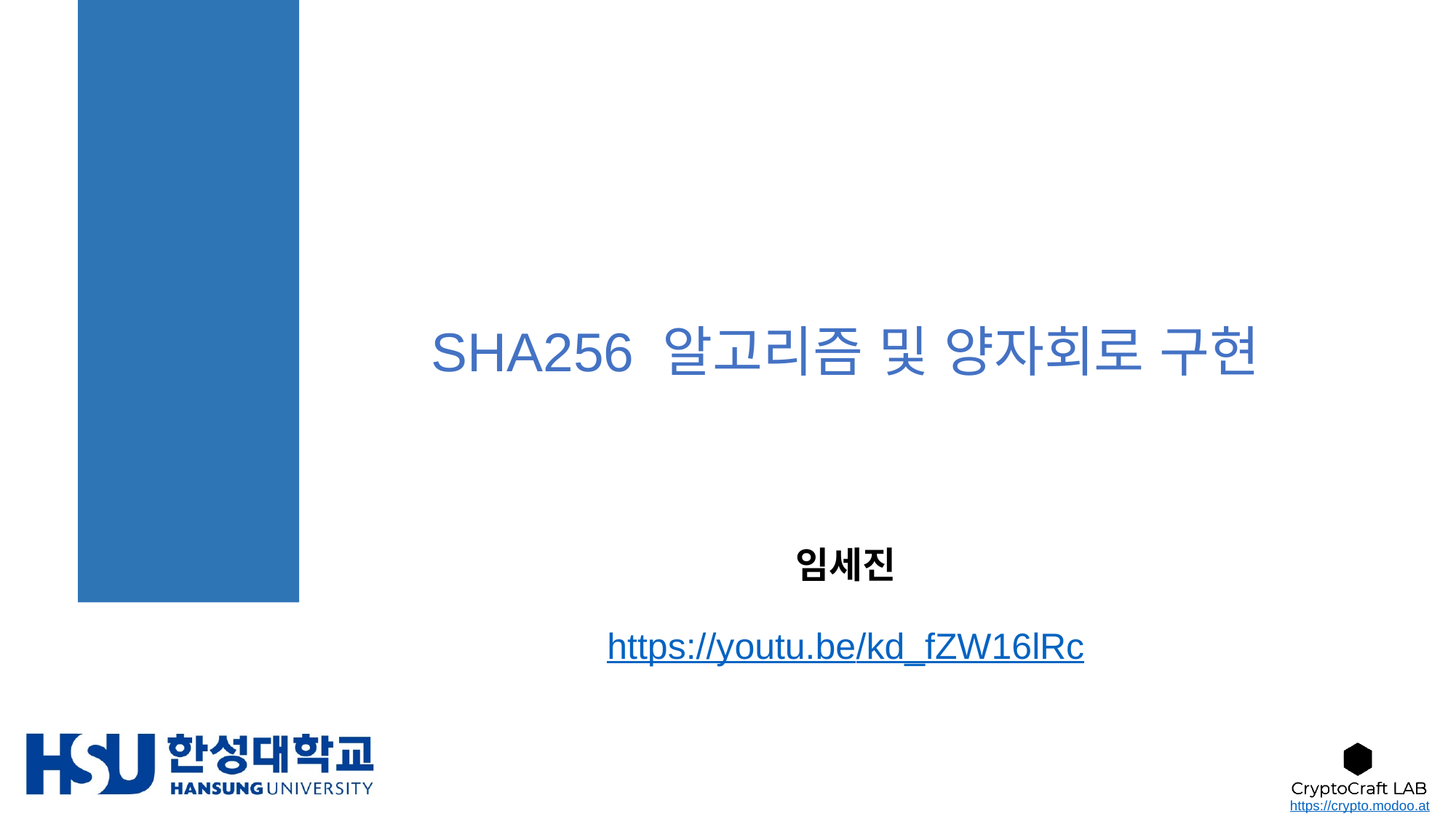

# SHA256 알고리즘 및 양자회로 구현
임세진
https://youtu.be/kd_fZW16lRc